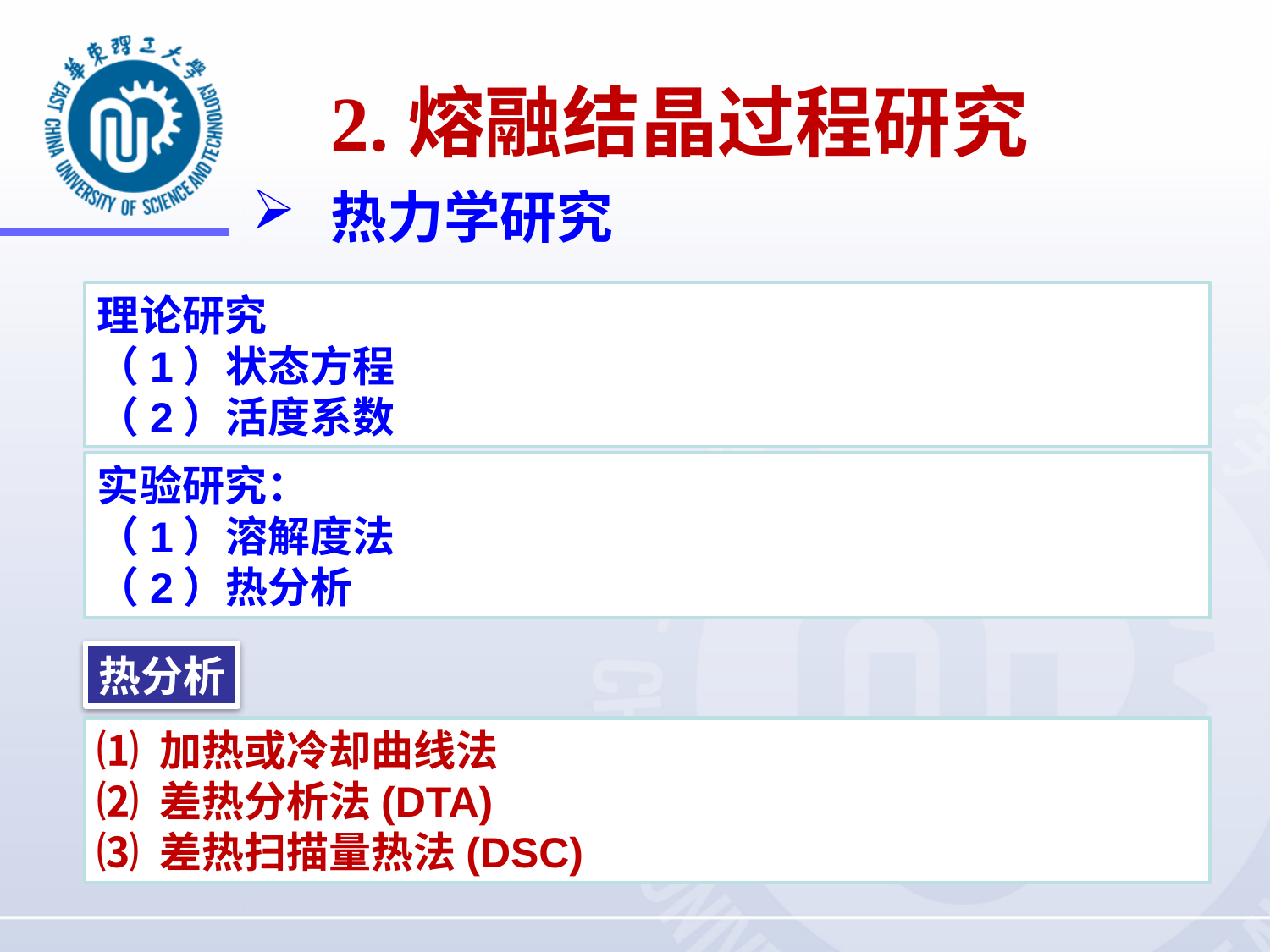

2.熔融结晶过程研究
热力学研究
理论研究
（1）状态方程
（2）活度系数
实验研究：
（1）溶解度法
（2）热分析
热分析
⑴ 加热或冷却曲线法
⑵ 差热分析法(DTA)
⑶ 差热扫描量热法(DSC)